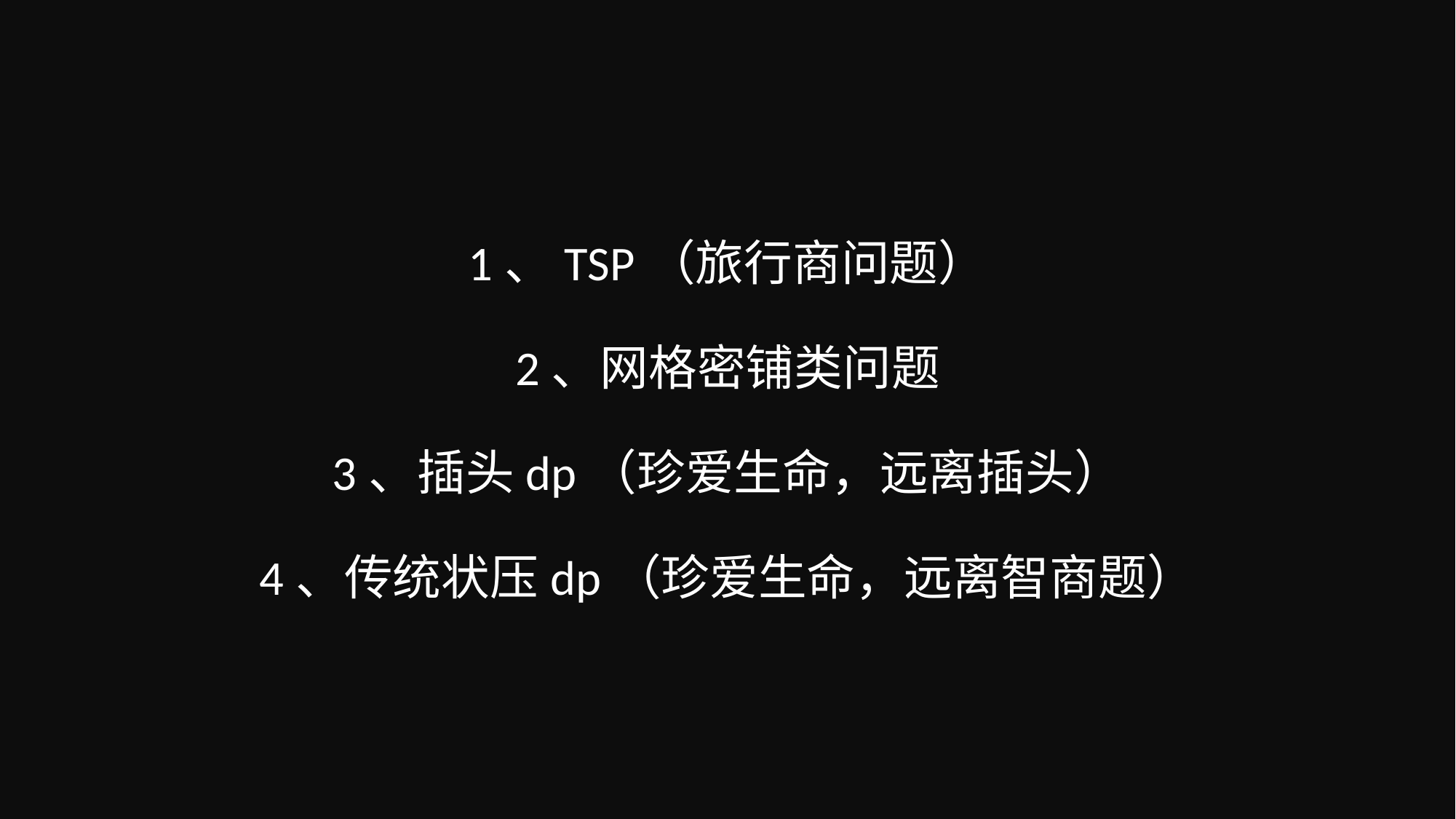

# 1、TSP（旅行商问题） 2、网格密铺类问题 3、插头dp（珍爱生命，远离插头） 4、传统状压dp（珍爱生命，远离智商题）